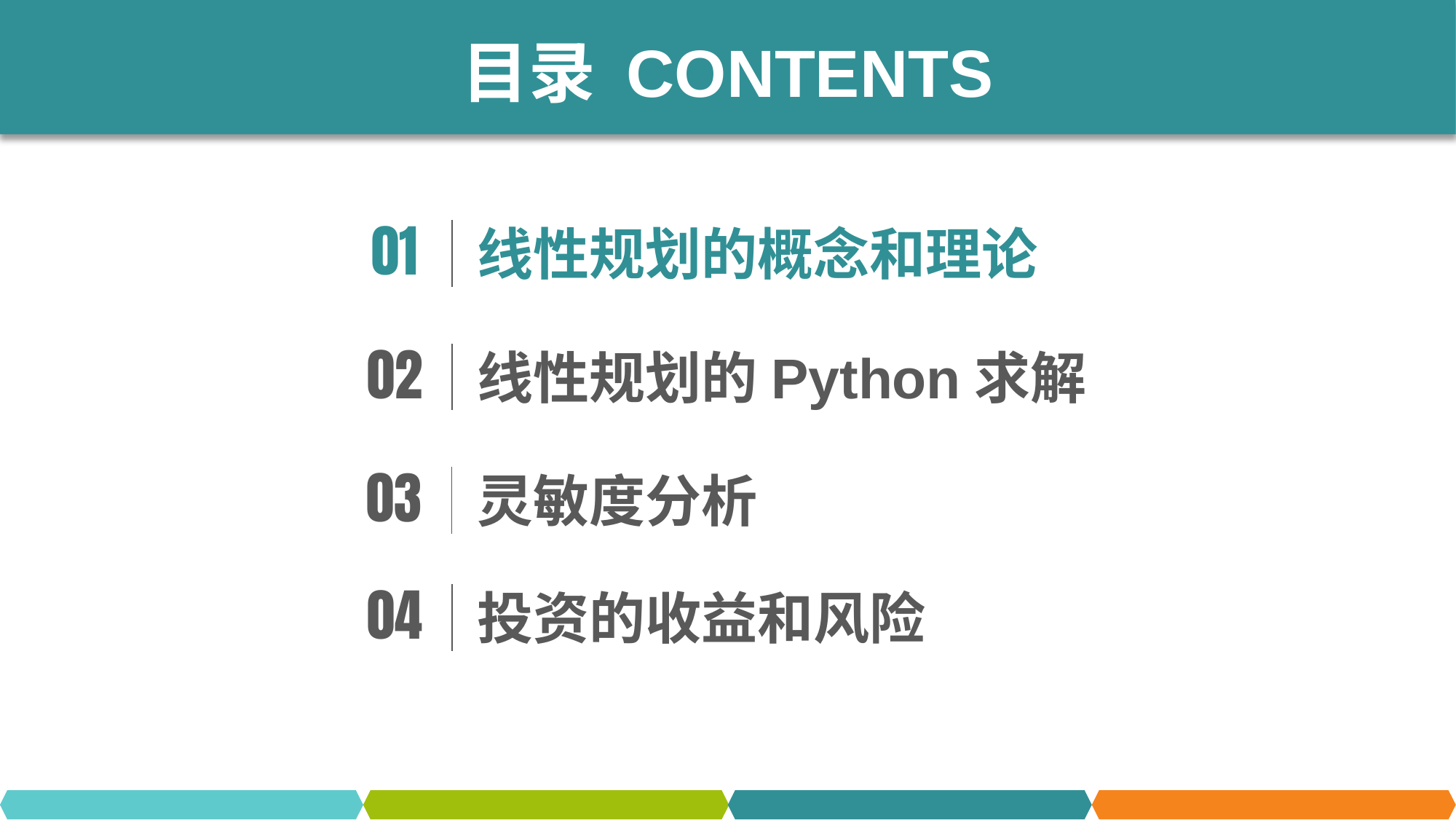

目录 CONTENTS
01
线性规划的概念和理论
02
线性规划的Python求解
03
灵敏度分析
04
投资的收益和风险